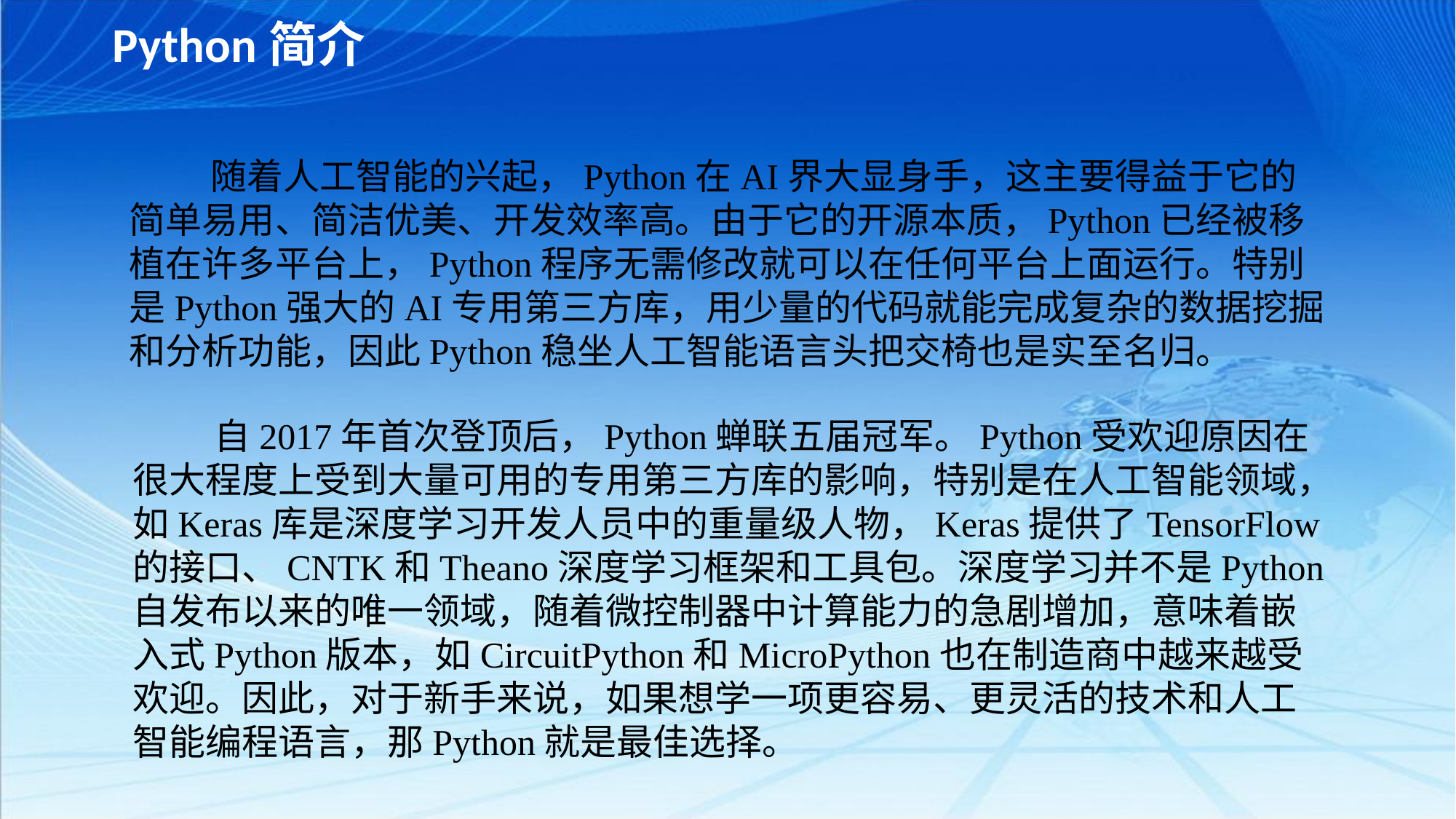

Python简介
     随着人工智能的兴起，Python在AI界大显身手，这主要得益于它的简单易用、简洁优美、开发效率高。由于它的开源本质，Python已经被移植在许多平台上，Python程序无需修改就可以在任何平台上面运行。特别是Python强大的AI专用第三方库，用少量的代码就能完成复杂的数据挖掘和分析功能，因此Python稳坐人工智能语言头把交椅也是实至名归。
     自2017年首次登顶后，Python蝉联五届冠军。Python受欢迎原因在很大程度上受到大量可用的专用第三方库的影响，特别是在人工智能领域，如Keras库是深度学习开发人员中的重量级人物，Keras提供了TensorFlow的接口、CNTK和Theano深度学习框架和工具包。深度学习并不是Python自发布以来的唯一领域，随着微控制器中计算能力的急剧增加，意味着嵌入式Python版本，如CircuitPython和MicroPython也在制造商中越来越受欢迎。因此，对于新手来说，如果想学一项更容易、更灵活的技术和人工智能编程语言，那Python就是最佳选择。